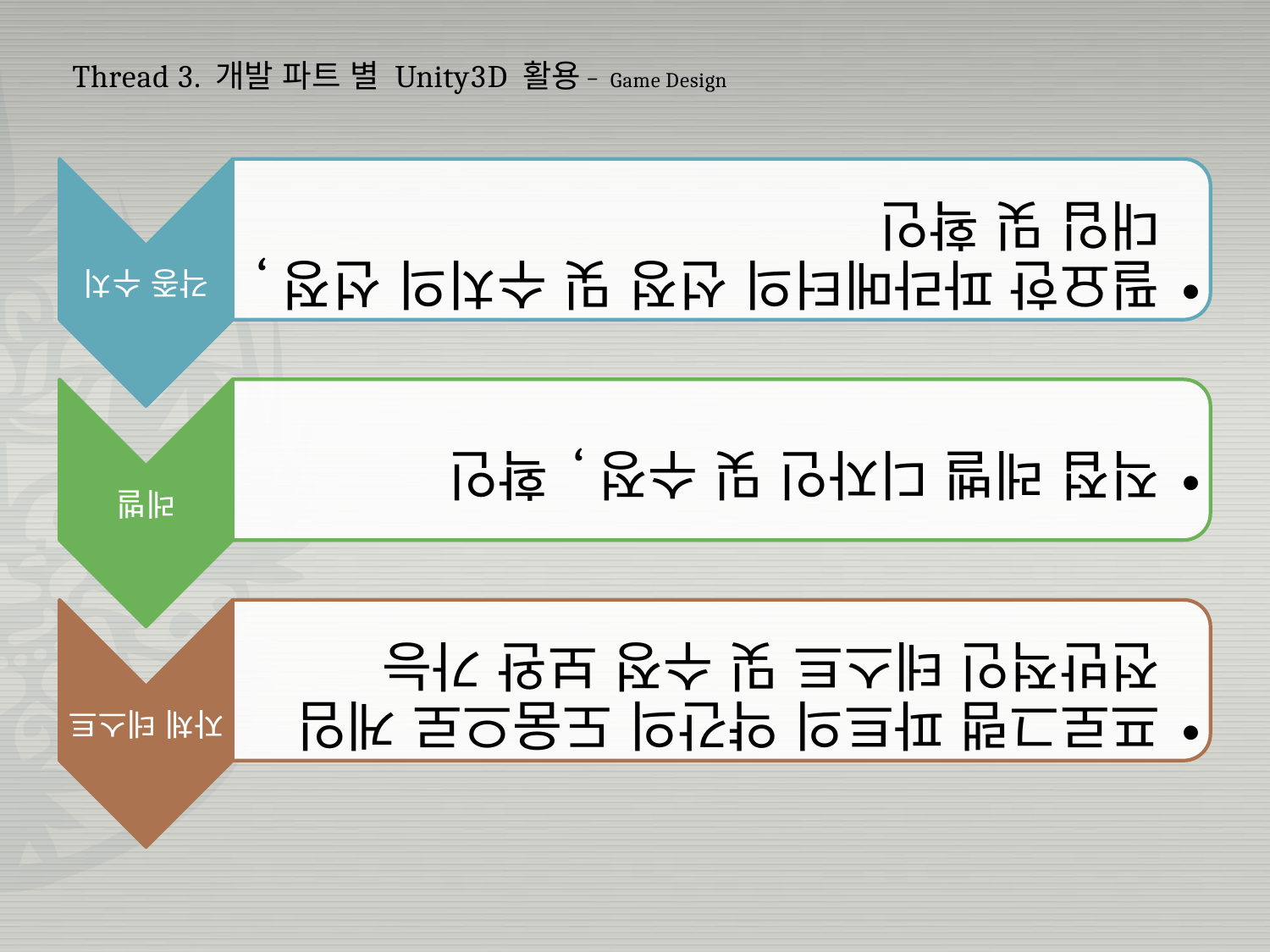

Thread 3. 개발 파트 별 Unity3D 활용 – Game Design
각종 수치
필요한 파라메터의 선정 및 수치의 선정, 대입 및 확인
레벨
직접 레벨 디자인 및 수정, 확인
자체 테스트
프로그램 파트의 약간의 도움으로 게임 전반적인 테스트 및 수정 보완 가능